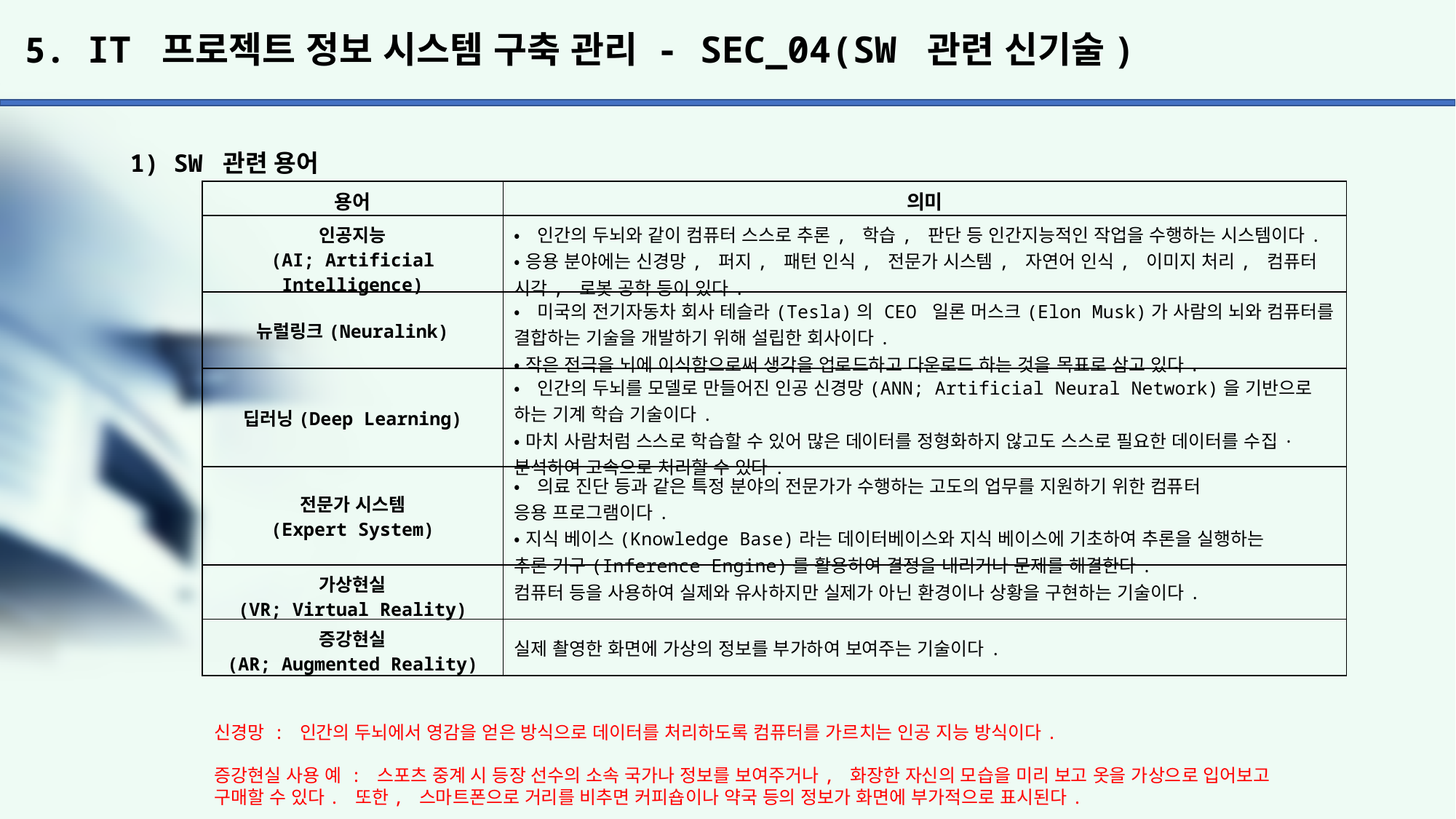

# 5. IT 프로젝트 정보 시스템 구축 관리 - SEC_04(SW 관련 신기술)
1) SW 관련 용어

| 용어 | 의미 |
| --- | --- |
| 인공지능 (AI; Artificial Intelligence) | •인간의 두뇌와 같이 컴퓨터 스스로 추론, 학습, 판단 등 인간지능적인 작업을 수행하는 시스템이다. •응용 분야에는 신경망, 퍼지, 패턴 인식, 전문가 시스템, 자연어 인식, 이미지 처리, 컴퓨터 시각, 로봇 공학 등이 있다. |
| 뉴럴링크(Neuralink) | •미국의 전기자동차 회사 테슬라(Tesla)의 CEO 일론 머스크(Elon Musk)가 사람의 뇌와 컴퓨터를 결합하는 기술을 개발하기 위해 설립한 회사이다. •작은 전극을 뇌에 이식함으로써 생각을 업로드하고 다운로드 하는 것을 목표로 삼고 있다. |
| 딥러닝(Deep Learning) | •인간의 두뇌를 모델로 만들어진 인공 신경망(ANN; Artificial Neural Network)을 기반으로 하는 기계 학습 기술이다. •마치 사람처럼 스스로 학습할 수 있어 많은 데이터를 정형화하지 않고도 스스로 필요한 데이터를 수집·분석하여 고속으로 처리할 수 있다. |
| 전문가 시스템 (Expert System) | •의료 진단 등과 같은 특정 분야의 전문가가 수행하는 고도의 업무를 지원하기 위한 컴퓨터 응용 프로그램이다. •지식 베이스(Knowledge Base)라는 데이터베이스와 지식 베이스에 기초하여 추론을 실행하는 추론 기구(Inference Engine)를 활용하여 결정을 내리거나 문제를 해결한다. |
| 가상현실 (VR; Virtual Reality) | 컴퓨터 등을 사용하여 실제와 유사하지만 실제가 아닌 환경이나 상황을 구현하는 기술이다. |
| 증강현실 (AR; Augmented Reality) | 실제 촬영한 화면에 가상의 정보를 부가하여 보여주는 기술이다. |
신경망 : 인간의 두뇌에서 영감을 얻은 방식으로 데이터를 처리하도록 컴퓨터를 가르치는 인공 지능 방식이다.

증강현실 사용 예 : 스포츠 중계 시 등장 선수의 소속 국가나 정보를 보여주거나, 화장한 자신의 모습을 미리 보고 옷을 가상으로 입어보고
구매할 수 있다. 또한, 스마트폰으로 거리를 비추면 커피숍이나 약국 등의 정보가 화면에 부가적으로 표시된다.